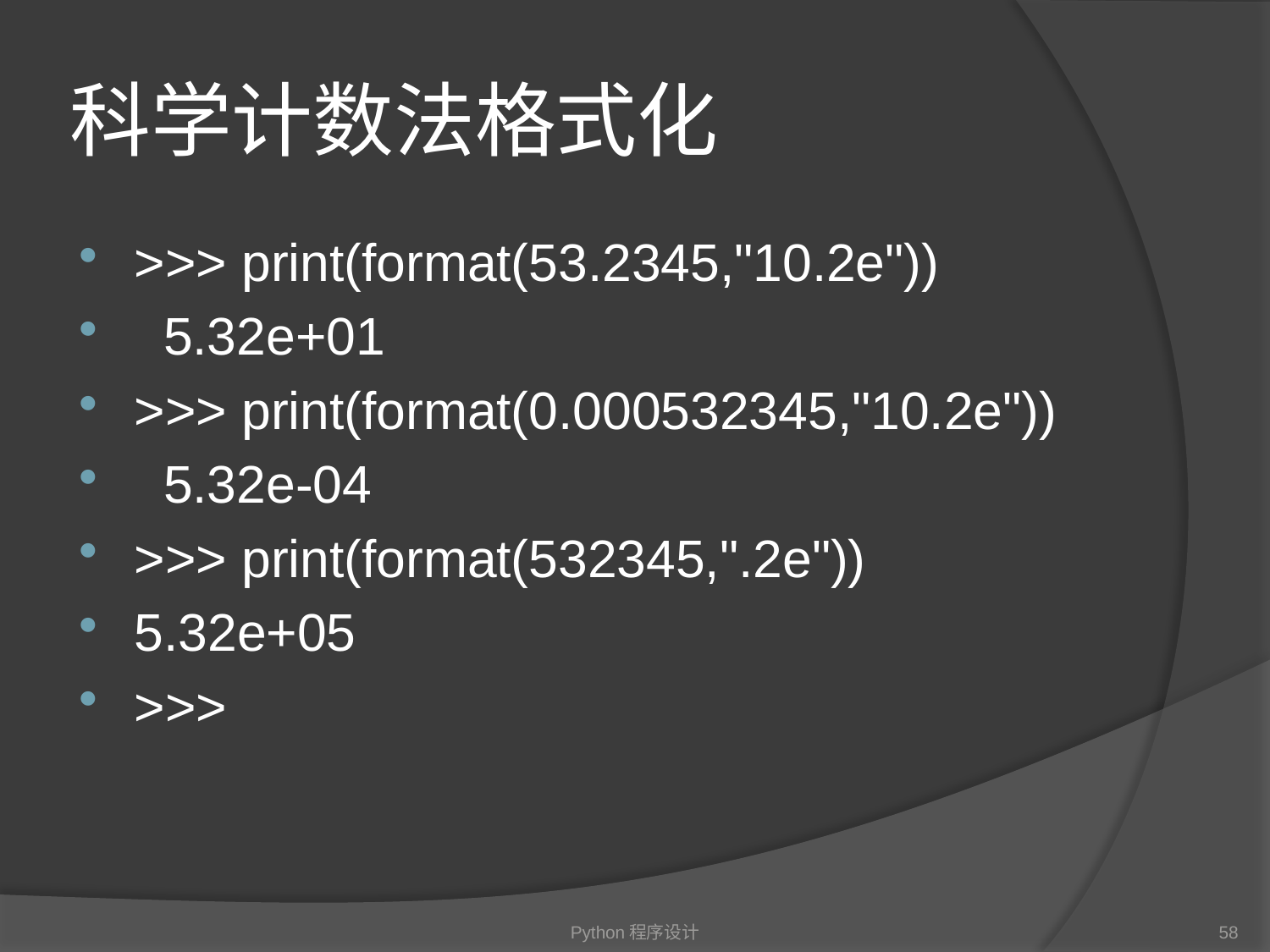

# 科学计数法格式化
>>> print(format(53.2345,"10.2e"))
  5.32e+01
>>> print(format(0.000532345,"10.2e"))
  5.32e-04
>>> print(format(532345,".2e"))
5.32e+05
>>>
Python程序设计
58